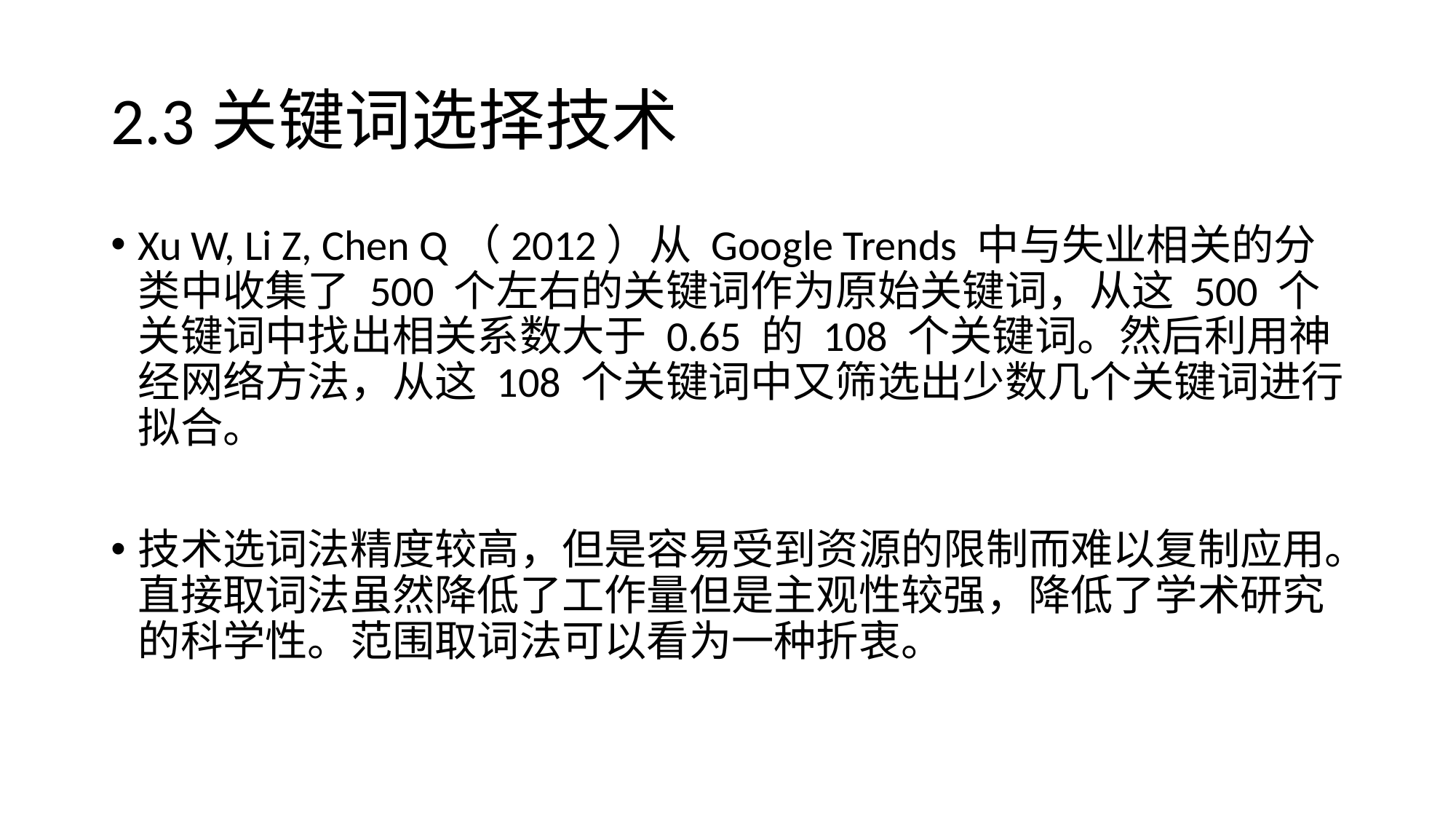

# 2.3关键词选择技术
Xu W, Li Z, Chen Q（2012）从 Google Trends 中与失业相关的分类中收集了 500 个左右的关键词作为原始关键词，从这 500 个关键词中找出相关系数大于 0.65 的 108 个关键词。然后利用神经网络方法，从这 108 个关键词中又筛选出少数几个关键词进行拟合。

技术选词法精度较高，但是容易受到资源的限制而难以复制应用。直接取词法虽然降低了工作量但是主观性较强，降低了学术研究的科学性。范围取词法可以看为一种折衷。